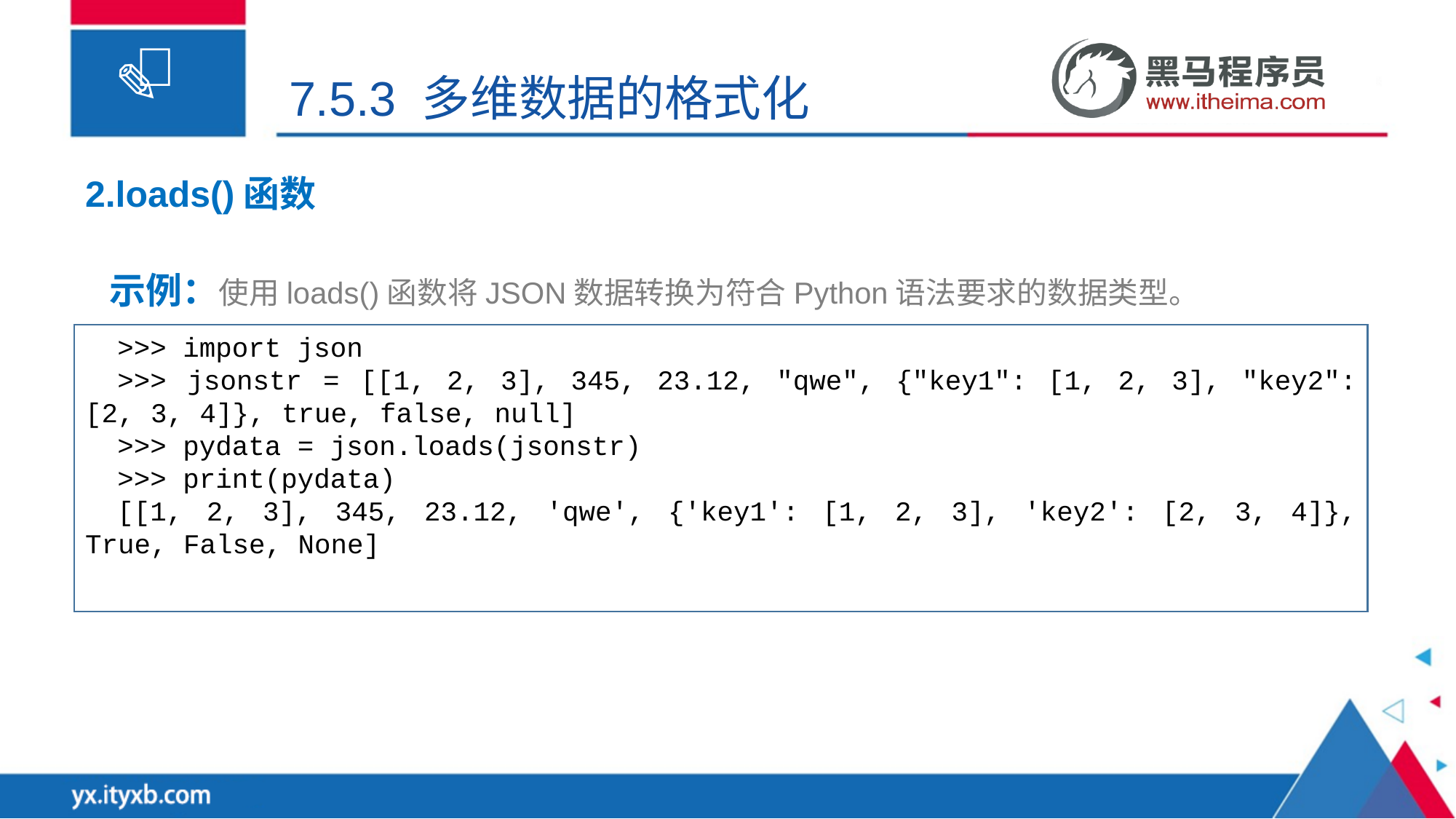

7.5.3 多维数据的格式化
2.loads()函数
示例：使用loads()函数将JSON数据转换为符合Python语法要求的数据类型。

>>> import json
>>> jsonstr = [[1, 2, 3], 345, 23.12, "qwe", {"key1": [1, 2, 3], "key2": [2, 3, 4]}, true, false, null]
>>> pydata = json.loads(jsonstr)
>>> print(pydata)
[[1, 2, 3], 345, 23.12, 'qwe', {'key1': [1, 2, 3], 'key2': [2, 3, 4]}, True, False, None]